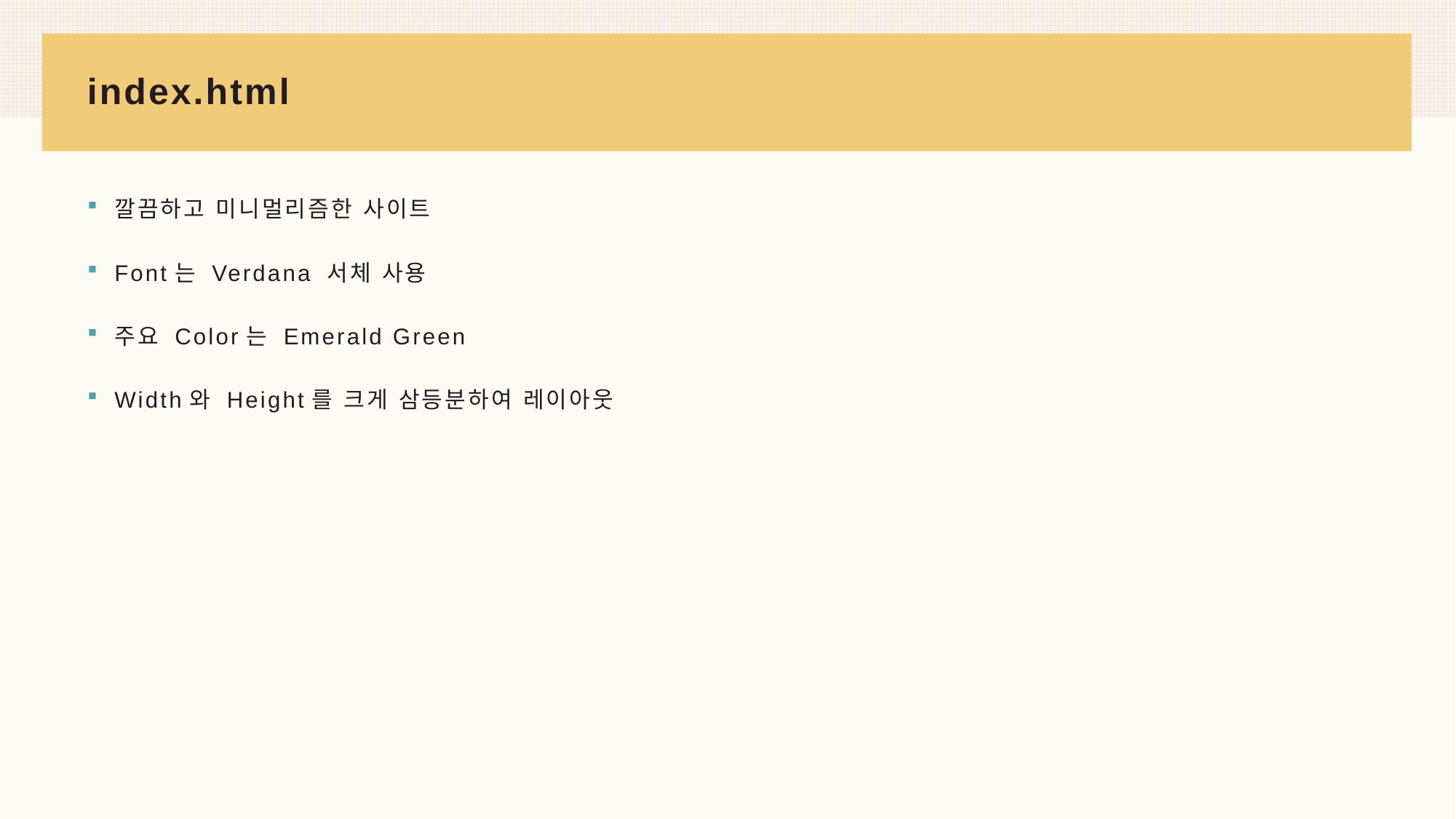

# index.html
깔끔하고 미니멀리즘한 사이트
Font는 Verdana 서체 사용
주요 Color는 Emerald Green
Width와 Height를 크게 삼등분하여 레이아웃